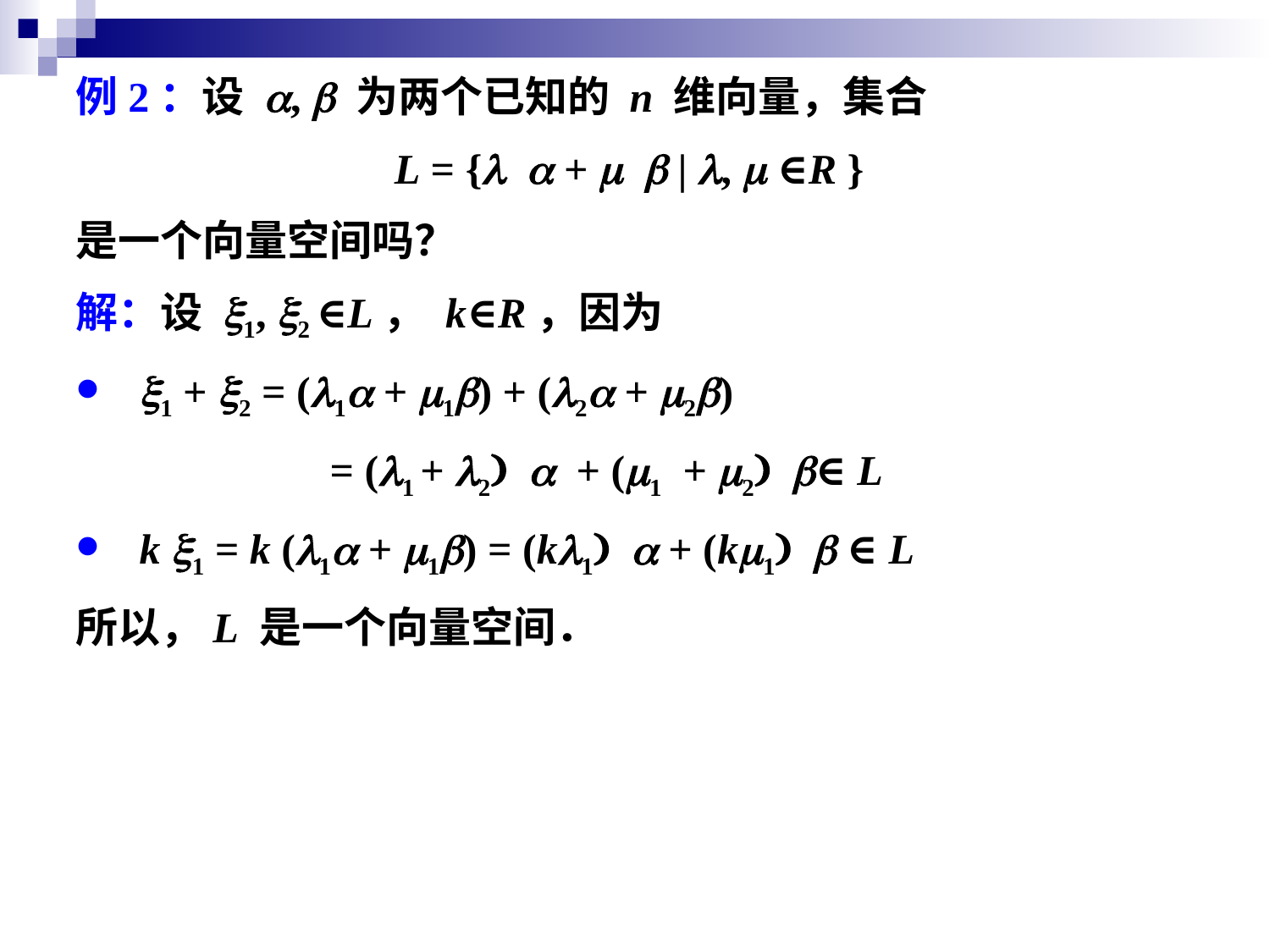

例2：设 α, β 为两个已知的 n 维向量，集合
L = {λ α + μ β | λ, μ ∈R }
是一个向量空间吗？
解：设 ξ1, ξ2 ∈L， k∈R，因为
ξ1 + ξ2 = (λ1α + μ1β) + (λ2α + μ2β)
		      = (λ1 + λ2) α  + (μ1 + μ2) β∈ L
k ξ1 = k (λ1α + μ1β) = (kλ1) α + (kμ1) β ∈ L
所以，L 是一个向量空间．